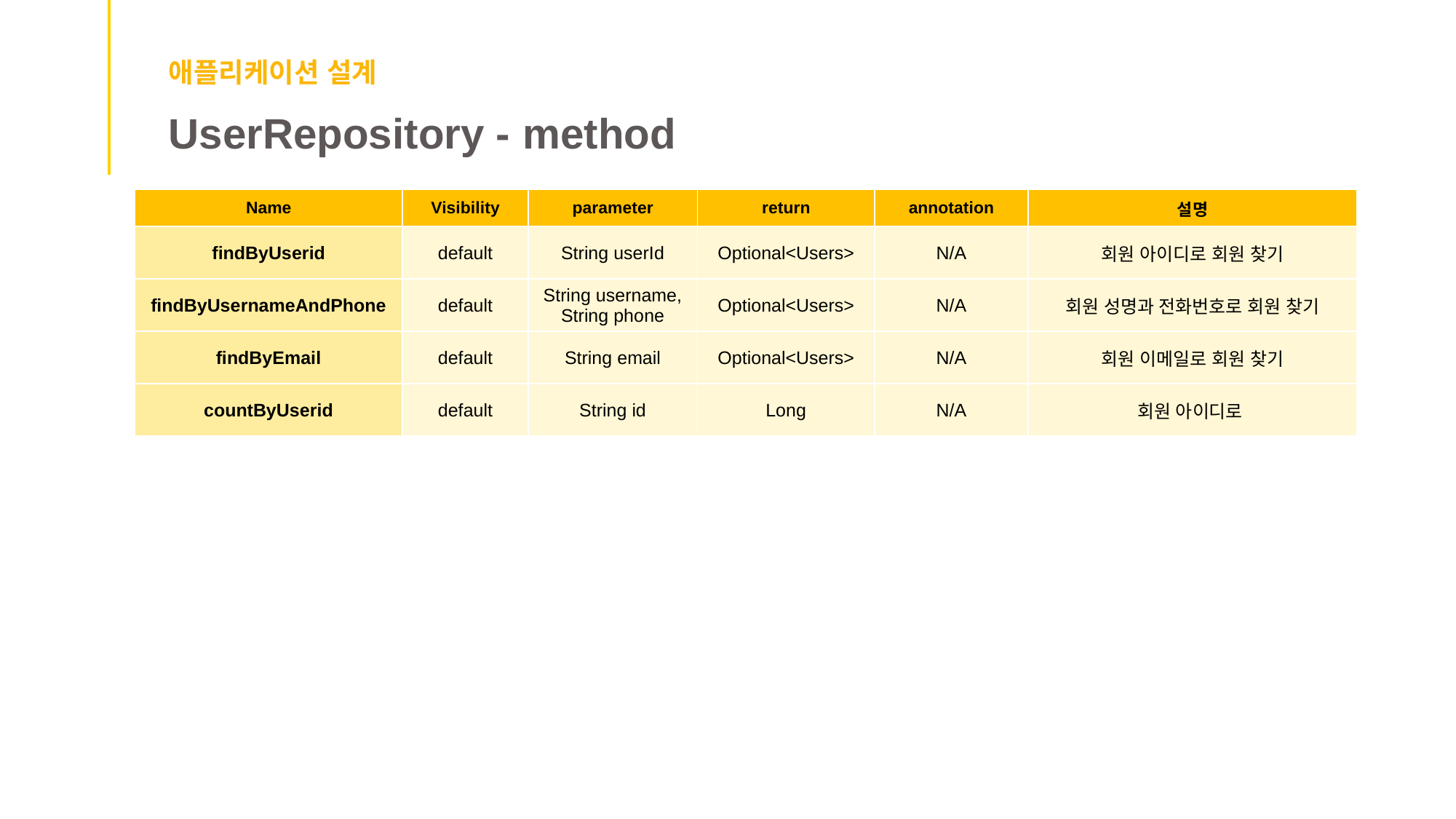

애플리케이션 설계
UserRepository - method
| Name | Visibility | parameter | return | annotation | 설명 |
| --- | --- | --- | --- | --- | --- |
| findByUserid | default | String userId | Optional<Users> | N/A | 회원 아이디로 회원 찾기 |
| findByUsernameAndPhone | default | String username, String phone | Optional<Users> | N/A | 회원 성명과 전화번호로 회원 찾기 |
| findByEmail | default | String email | Optional<Users> | N/A | 회원 이메일로 회원 찾기 |
| countByUserid | default | String id | Long | N/A | 회원 아이디로 |